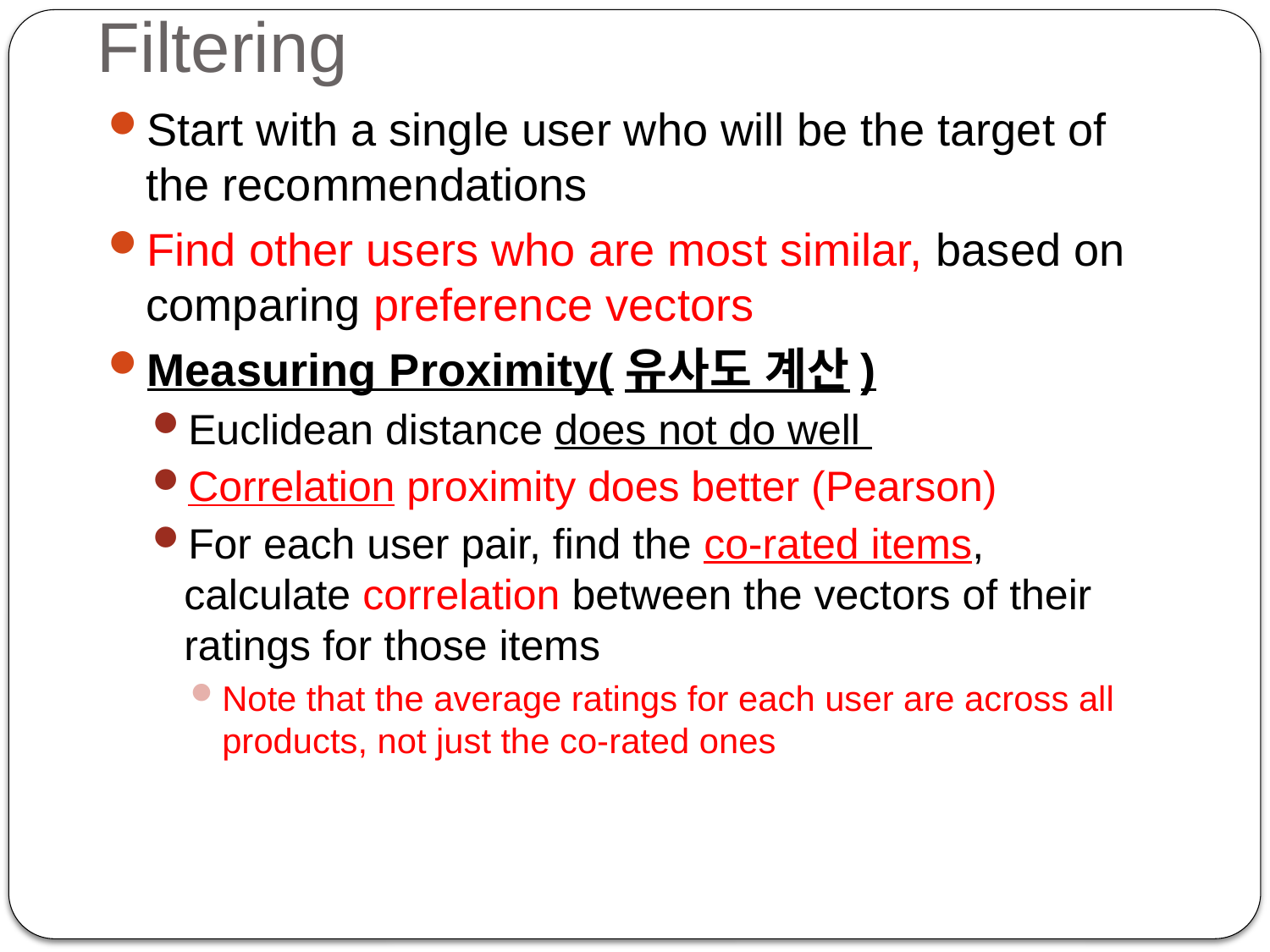

# User-based Collaborative Filtering
Start with a single user who will be the target of the recommendations
Find other users who are most similar, based on comparing preference vectors
Measuring Proximity(유사도 계산)
Euclidean distance does not do well
Correlation proximity does better (Pearson)
For each user pair, find the co-rated items, calculate correlation between the vectors of their ratings for those items
Note that the average ratings for each user are across all products, not just the co-rated ones